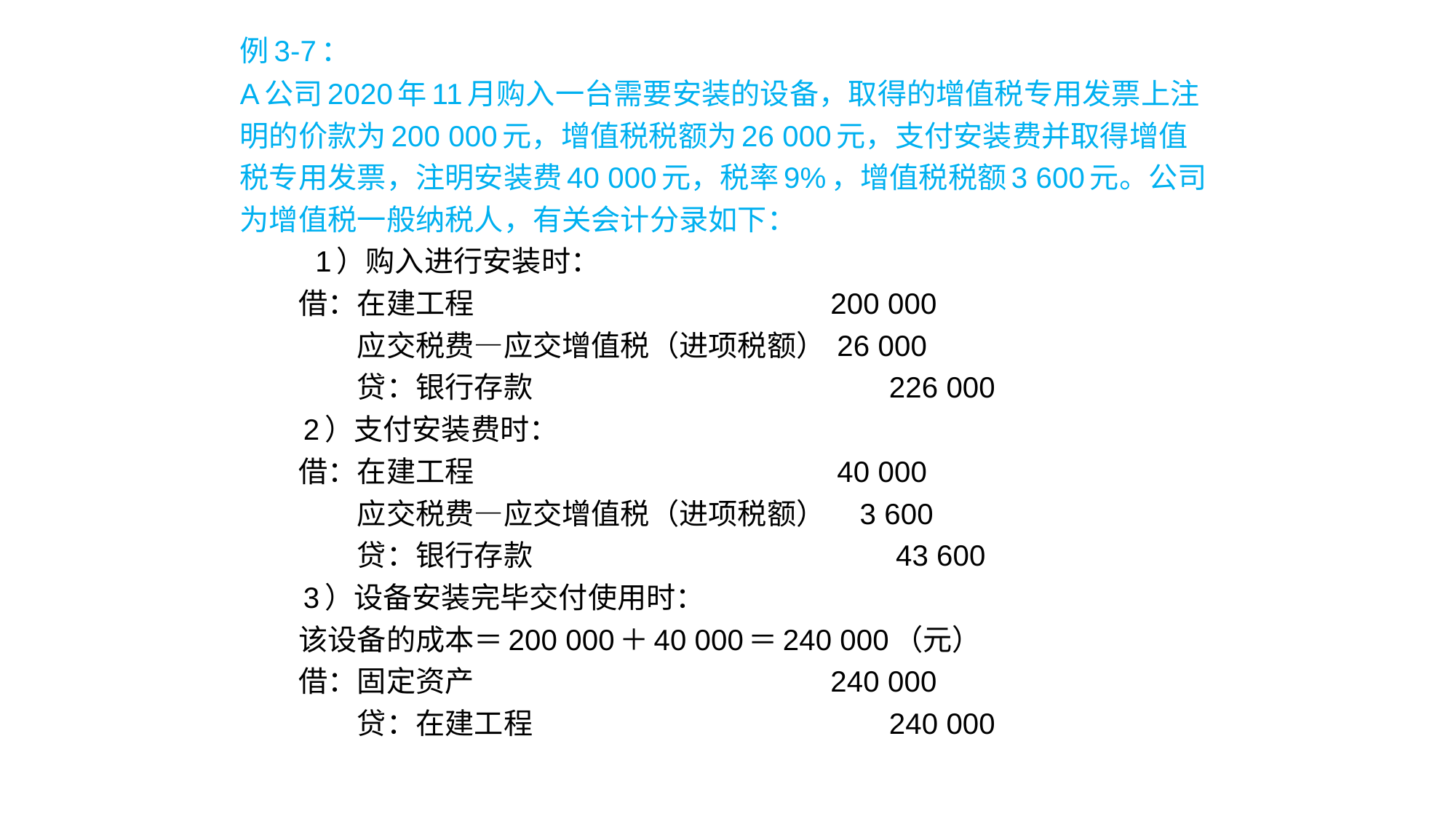

例3-7：
A公司2020年11月购入一台需要安装的设备，取得的增值税专用发票上注明的价款为200 000元，增值税税额为26 000元，支付安装费并取得增值税专用发票，注明安装费40 000元，税率9%，增值税税额3 600元。公司为增值税一般纳税人，有关会计分录如下：
	1）购入进行安装时：
　　借：在建工程　　　　　　　　　　　　200 000
　　　　应交税费—应交增值税（进项税额） 26 000
　　　　贷：银行存款　　　　　　　　　　　　226 000
　　2）支付安装费时：
　　借：在建工程　　　　　　　　　　　　 40 000
　　　　应交税费—应交增值税（进项税额）　3 600
　　　　贷：银行存款　　　　　　　　　　　　 43 600
　　3）设备安装完毕交付使用时：
　　该设备的成本＝200 000＋40 000＝240 000（元）
　　借：固定资产　　　　　　　　　　　　240 000
　　　　贷：在建工程　　　　　　　　　　　　240 000